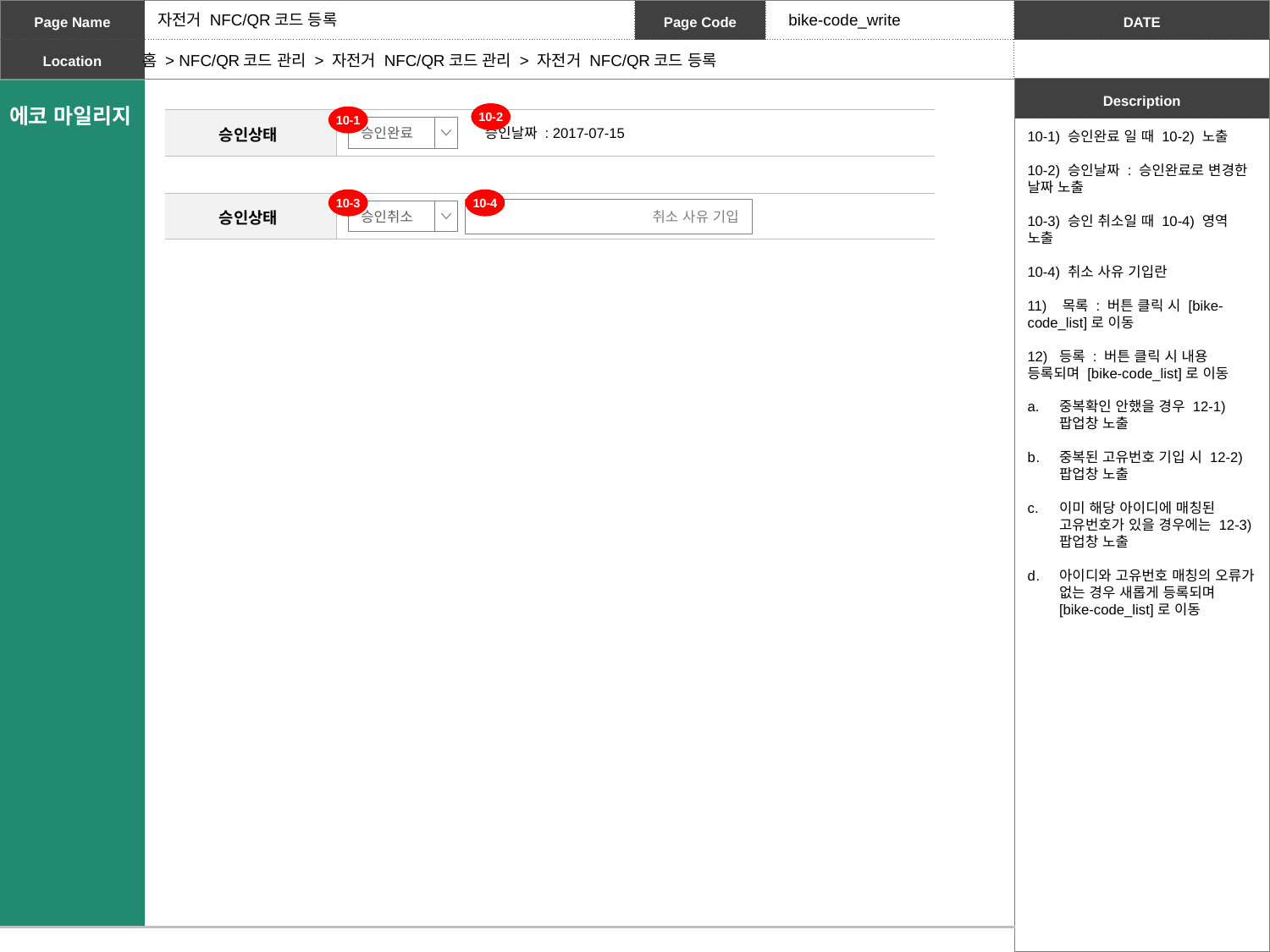

자전거 NFC/QR코드 등록
bike-code_write
홈 > NFC/QR코드 관리 > 자전거 NFC/QR코드 관리 > 자전거 NFC/QR코드 등록
10-2
10-1
| 승인상태 |  |
| --- | --- |
승인완료

승인날짜 : 2017-07-15
10-1) 승인완료 일 때 10-2) 노출

10-2) 승인날짜 : 승인완료로 변경한 날짜 노출

10-3) 승인 취소일 때 10-4) 영역 노출

10-4) 취소 사유 기입란

11)   목록 : 버튼 클릭 시 [bike-code_list]로 이동

12)  등록 : 버튼 클릭 시 내용 등록되며 [bike-code_list]로 이동

중복확인 안했을 경우 12-1) 팝업창 노출

중복된 고유번호 기입 시 12-2) 팝업창 노출

이미 해당 아이디에 매칭된 고유번호가 있을 경우에는 12-3) 팝업창 노출

아이디와 고유번호 매칭의 오류가 없는 경우 새롭게 등록되며 [bike-code_list]로 이동

10-3
10-4
| 승인상태 |  |
| --- | --- |
취소 사유 기입
승인취소